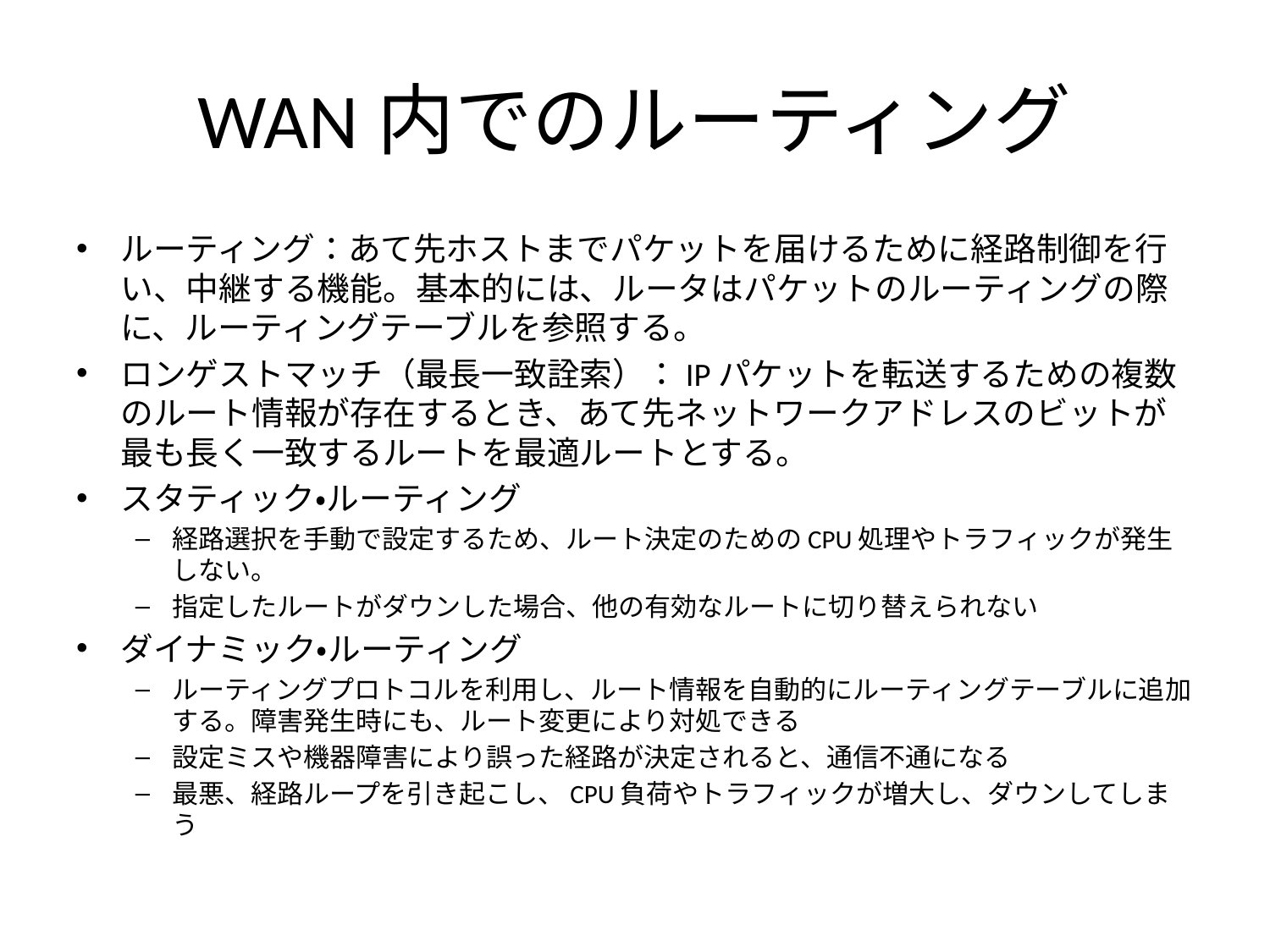

# WAN内でのルーティング
ルーティング：あて先ホストまでパケットを届けるために経路制御を行い、中継する機能。基本的には、ルータはパケットのルーティングの際に、ルーティングテーブルを参照する。
ロンゲストマッチ（最長一致詮索）：IPパケットを転送するための複数のルート情報が存在するとき、あて先ネットワークアドレスのビットが最も長く一致するルートを最適ルートとする。
スタティック・ルーティング
経路選択を手動で設定するため、ルート決定のためのCPU処理やトラフィックが発生しない。
指定したルートがダウンした場合、他の有効なルートに切り替えられない
ダイナミック・ルーティング
ルーティングプロトコルを利用し、ルート情報を自動的にルーティングテーブルに追加する。障害発生時にも、ルート変更により対処できる
設定ミスや機器障害により誤った経路が決定されると、通信不通になる
最悪、経路ループを引き起こし、CPU負荷やトラフィックが増大し、ダウンしてしまう